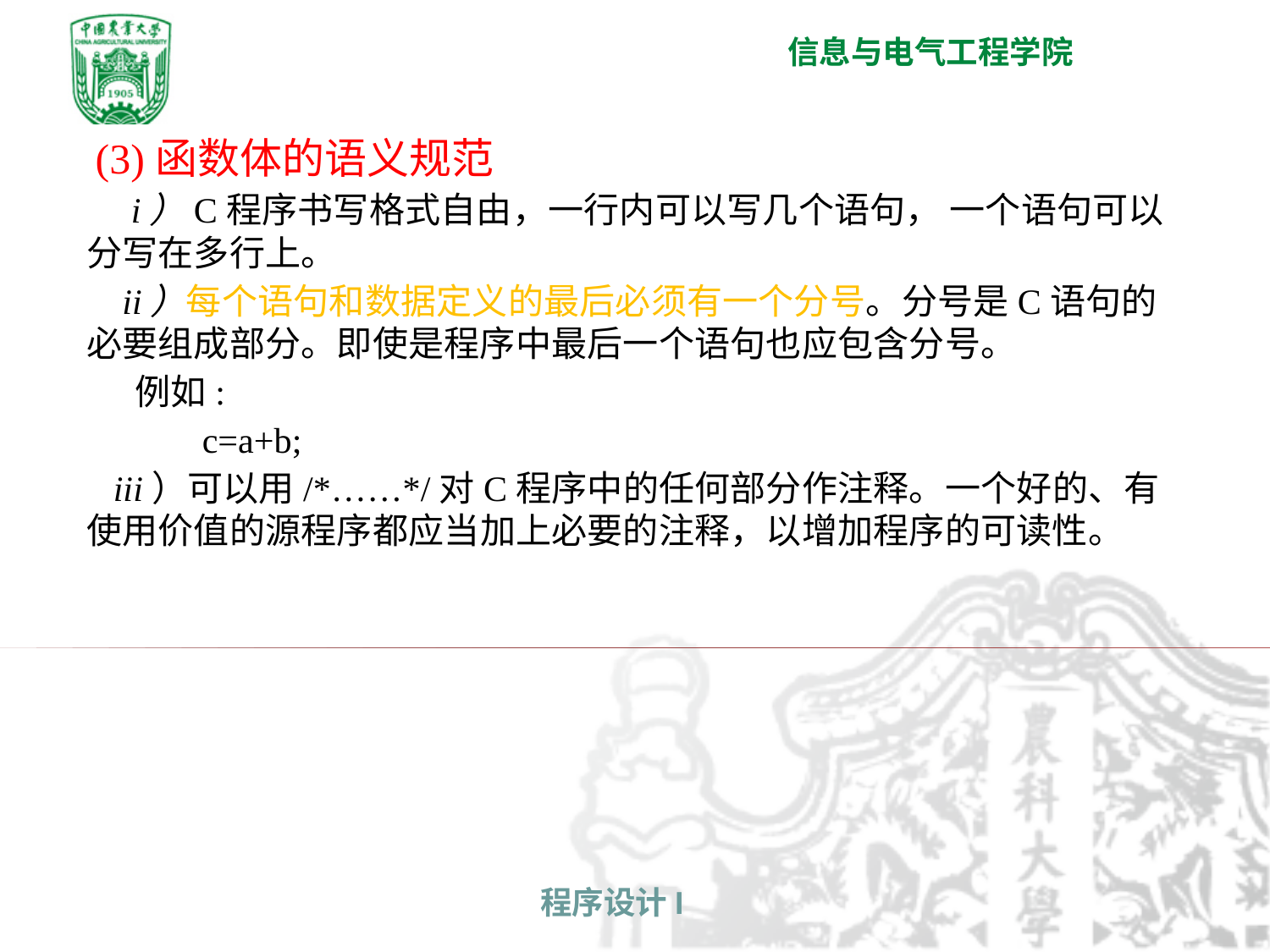

(3)函数体的语义规范
     i）C程序书写格式自由，一行内可以写几个语句， 一个语句可以分写在多行上。
    ii）每个语句和数据定义的最后必须有一个分号。分号是C语句的必要组成部分。即使是程序中最后一个语句也应包含分号。
     例如:
             c=a+b;
   iii）可以用/*……*/对C程序中的任何部分作注释。一个好的、有使用价值的源程序都应当加上必要的注释，以增加程序的可读性。